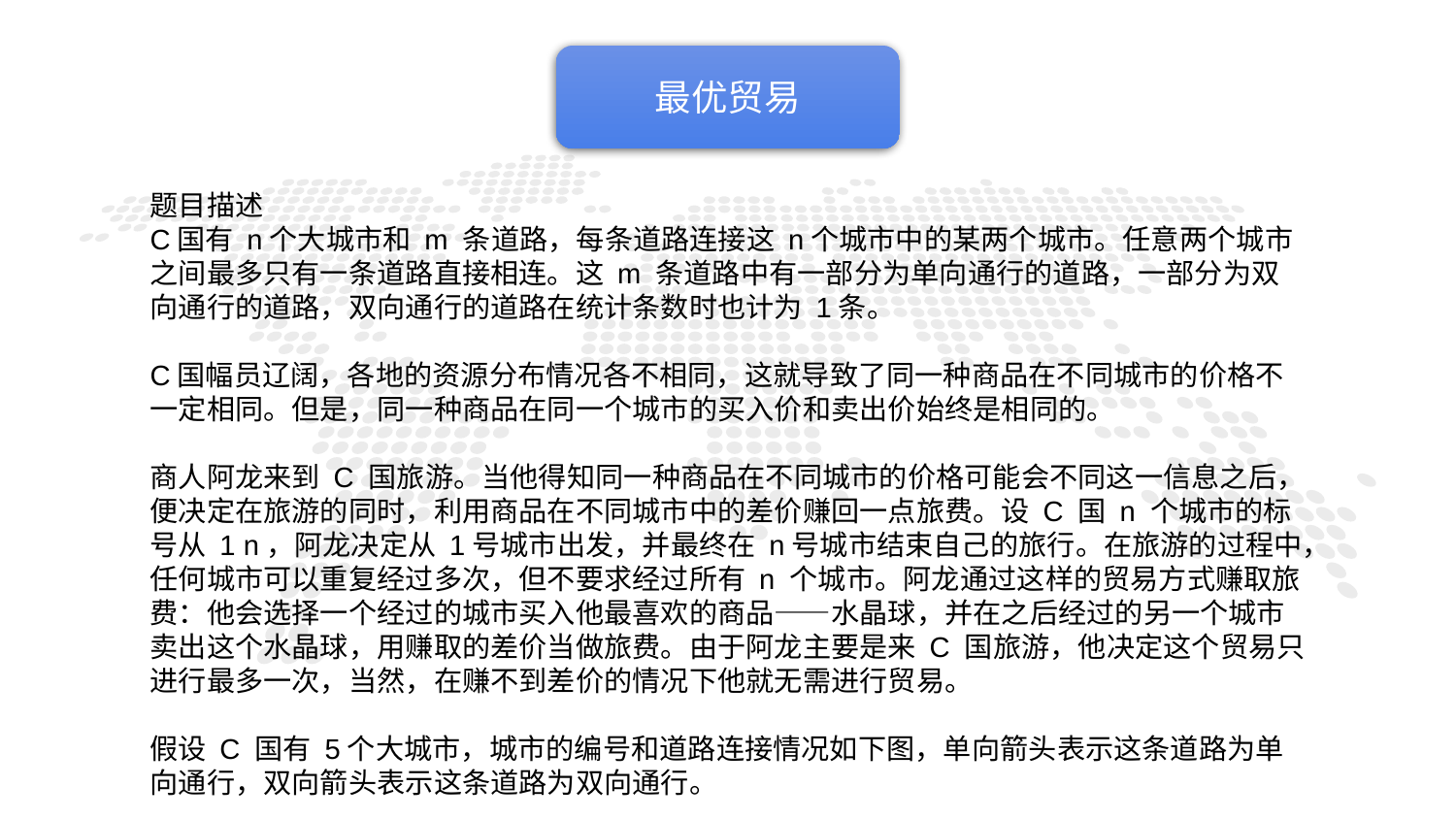

最优贸易
题目描述
C国有 n个大城市和 m 条道路，每条道路连接这 n个城市中的某两个城市。任意两个城市之间最多只有一条道路直接相连。这 m 条道路中有一部分为单向通行的道路，一部分为双向通行的道路，双向通行的道路在统计条数时也计为 1条。

C国幅员辽阔，各地的资源分布情况各不相同，这就导致了同一种商品在不同城市的价格不一定相同。但是，同一种商品在同一个城市的买入价和卖出价始终是相同的。

商人阿龙来到 C 国旅游。当他得知同一种商品在不同城市的价格可能会不同这一信息之后，便决定在旅游的同时，利用商品在不同城市中的差价赚回一点旅费。设 C 国 n 个城市的标号从 1 n，阿龙决定从 1号城市出发，并最终在 n号城市结束自己的旅行。在旅游的过程中，任何城市可以重复经过多次，但不要求经过所有 n 个城市。阿龙通过这样的贸易方式赚取旅费：他会选择一个经过的城市买入他最喜欢的商品――水晶球，并在之后经过的另一个城市卖出这个水晶球，用赚取的差价当做旅费。由于阿龙主要是来 C 国旅游，他决定这个贸易只进行最多一次，当然，在赚不到差价的情况下他就无需进行贸易。

假设 C 国有 5个大城市，城市的编号和道路连接情况如下图，单向箭头表示这条道路为单向通行，双向箭头表示这条道路为双向通行。